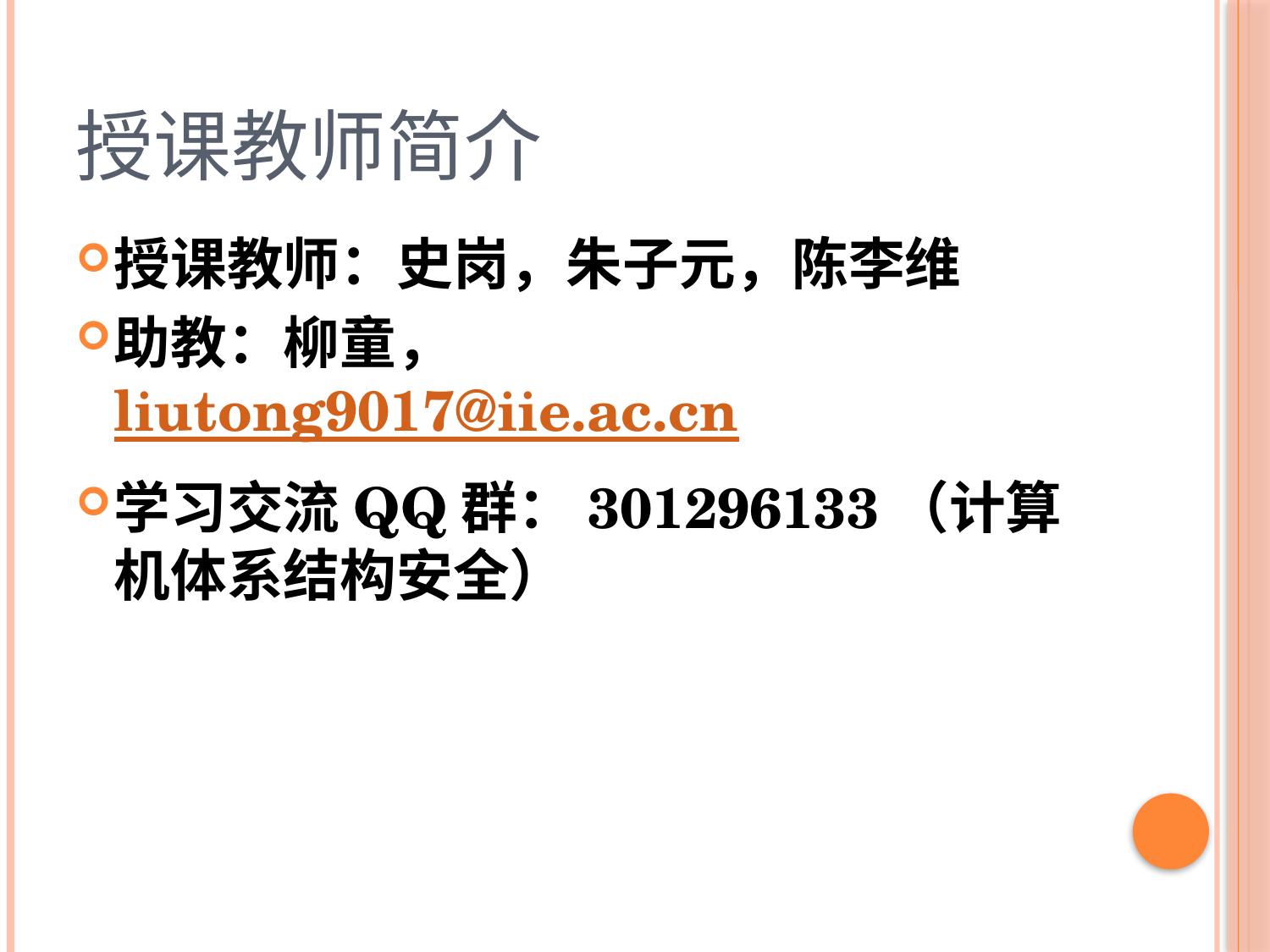

# 授课教师简介
授课教师：史岗，朱子元，陈李维
助教：柳童，liutong9017@iie.ac.cn
学习交流QQ群：301296133（计算机体系结构安全）